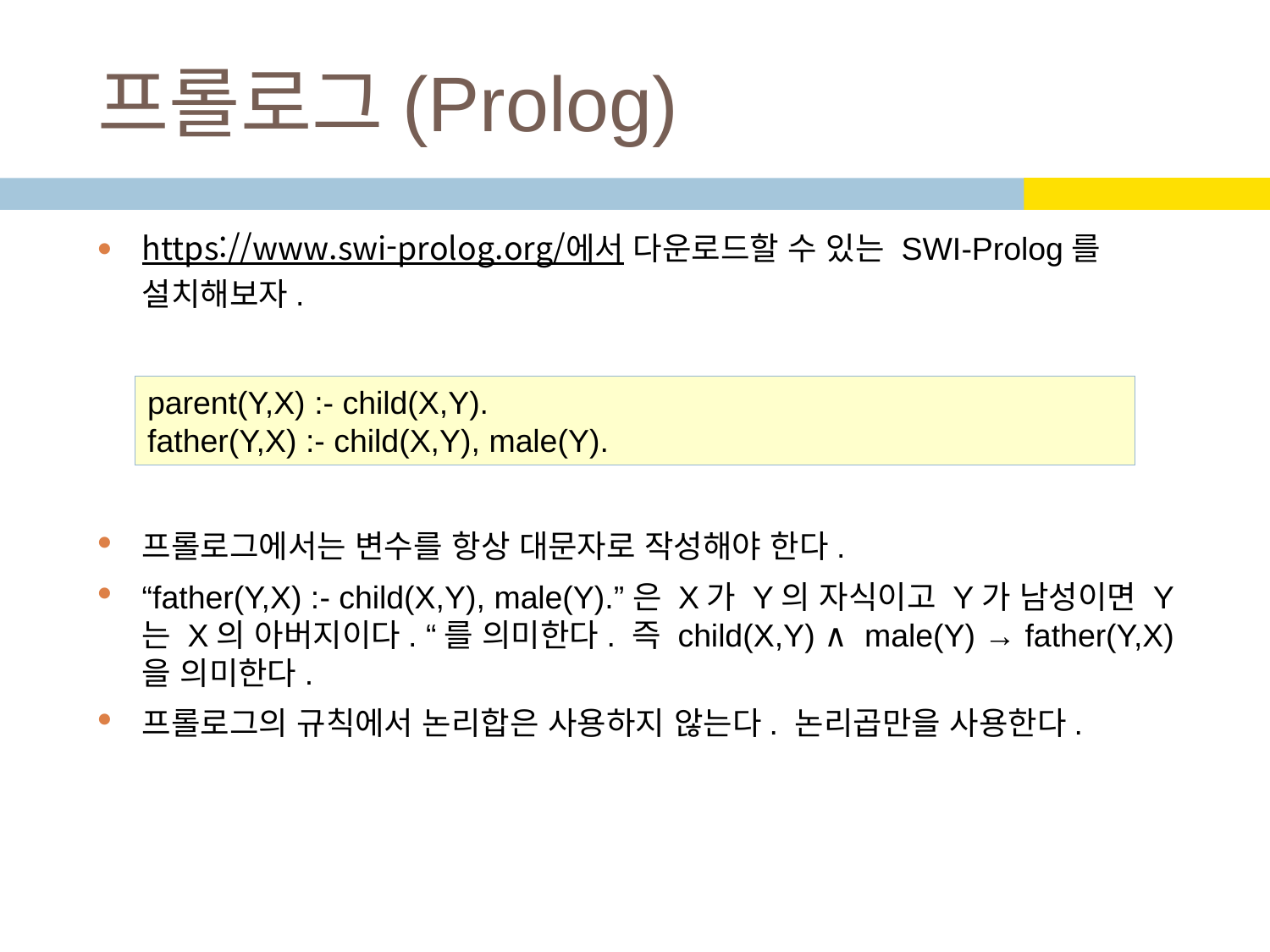

# 프롤로그(Prolog)
https://www.swi-prolog.org/에서 다운로드할 수 있는 SWI-Prolog를 설치해보자.

프롤로그에서는 변수를 항상 대문자로 작성해야 한다.
“father(Y,X) :- child(X,Y), male(Y).”은 X가 Y의 자식이고 Y가 남성이면 Y는 X의 아버지이다. “를 의미한다. 즉 child(X,Y) ∧ male(Y) → father(Y,X)을 의미한다.
프롤로그의 규칙에서 논리합은 사용하지 않는다. 논리곱만을 사용한다.

parent(Y,X) :- child(X,Y).
father(Y,X) :- child(X,Y), male(Y).